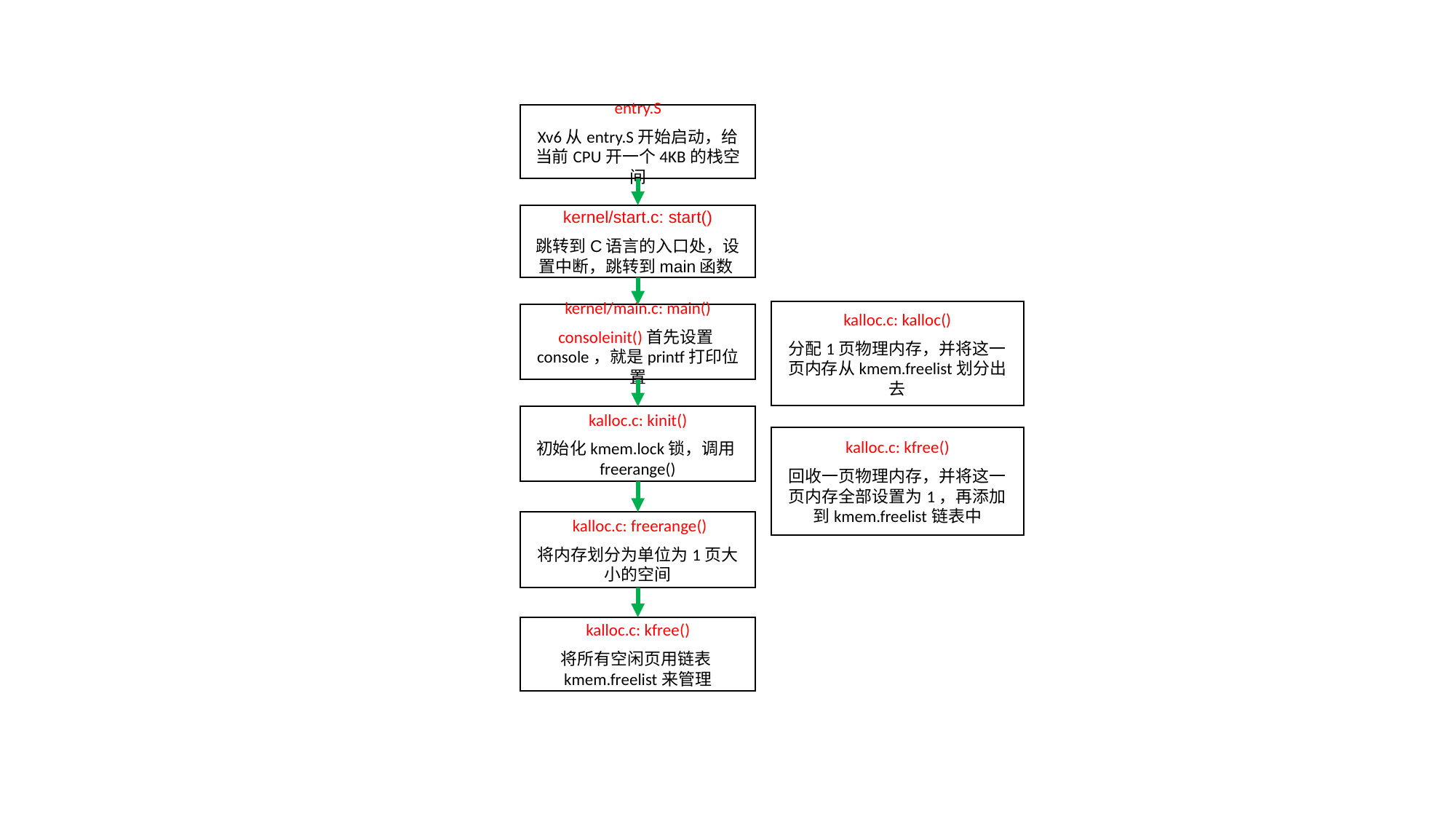

entry.S
Xv6从entry.S开始启动，给当前CPU开一个4KB的栈空间
kernel/start.c: start()
跳转到C语言的入口处，设置中断，跳转到main函数
kalloc.c: kalloc()
分配1页物理内存，并将这一页内存从kmem.freelist划分出去
kernel/main.c: main()
consoleinit()首先设置console，就是printf打印位置
kalloc.c: kinit()
初始化kmem.lock锁，调用freerange()
kalloc.c: kfree()
回收一页物理内存，并将这一页内存全部设置为1，再添加到kmem.freelist链表中
 kalloc.c: freerange()
将内存划分为单位为1页大小的空间
kalloc.c: kfree()
将所有空闲页用链表kmem.freelist来管理